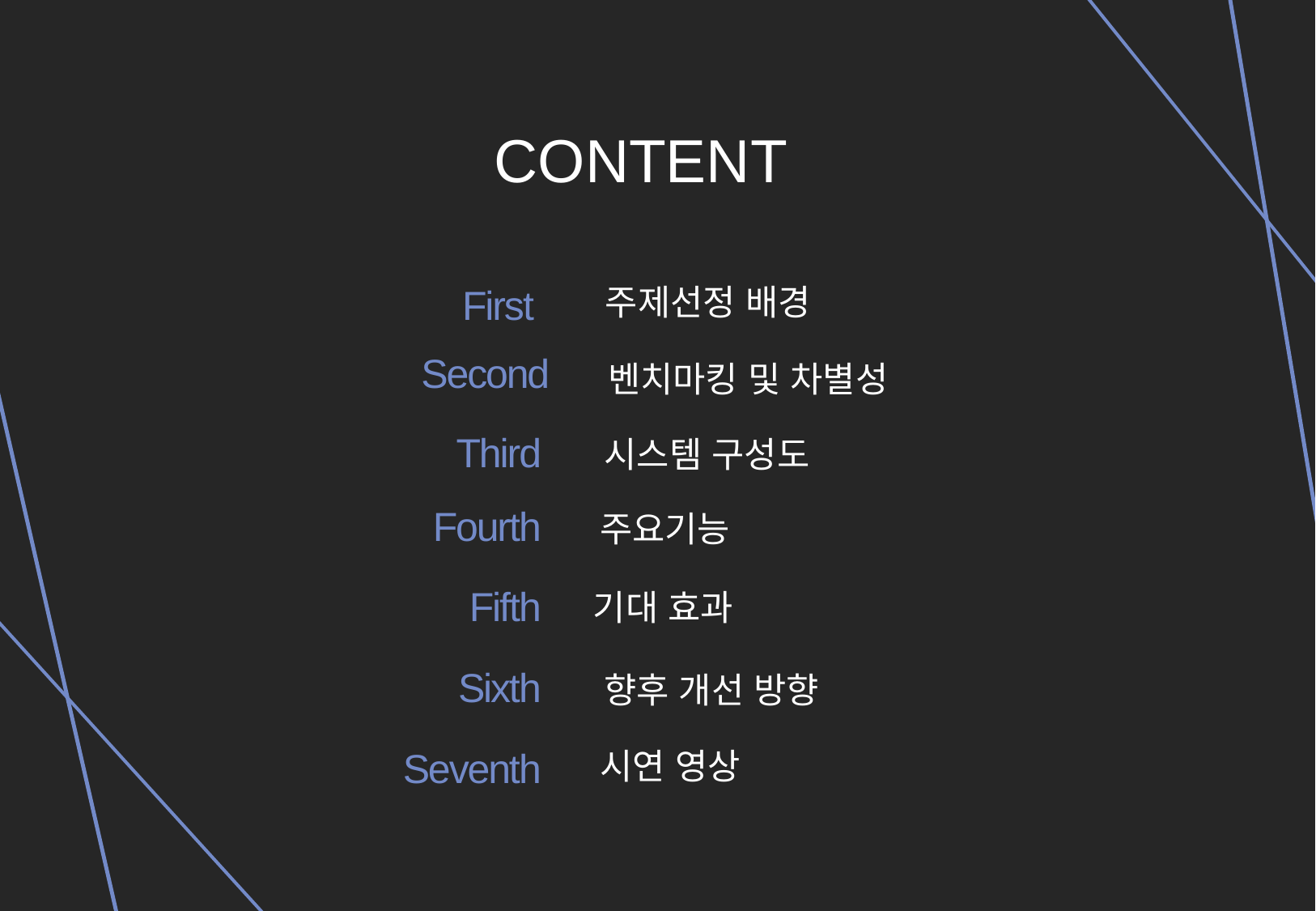

CONTENT
First
주제선정 배경
Second
벤치마킹 및 차별성
Third
시스템 구성도

Fourth
주요기능
Fifth
기대 효과
Sixth
향후 개선 방향
Seventh
시연 영상